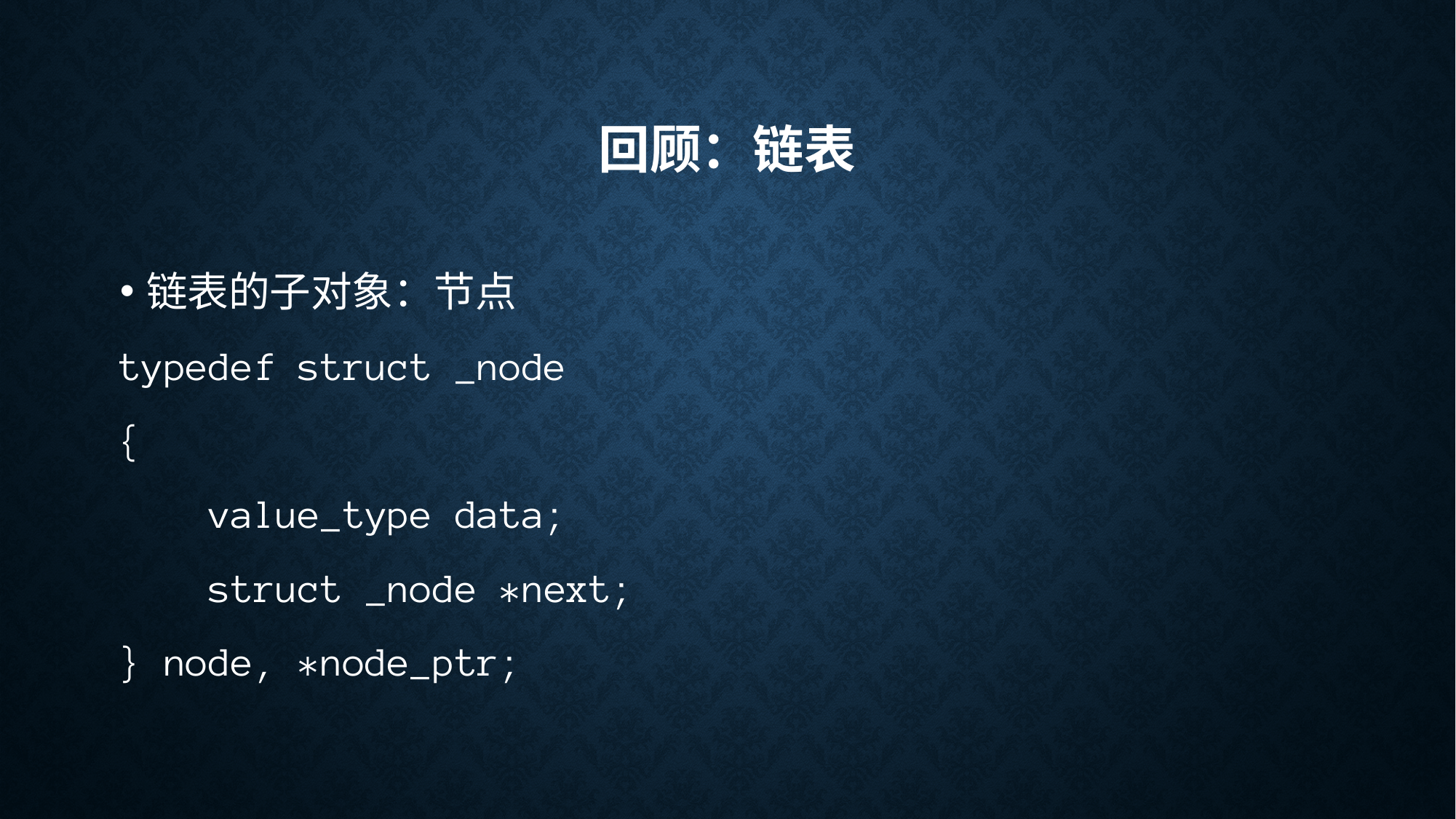

# 回顾：链表
链表的子对象：节点
typedef struct _node
{
    value_type data;
    struct _node *next;
} node, *node_ptr;